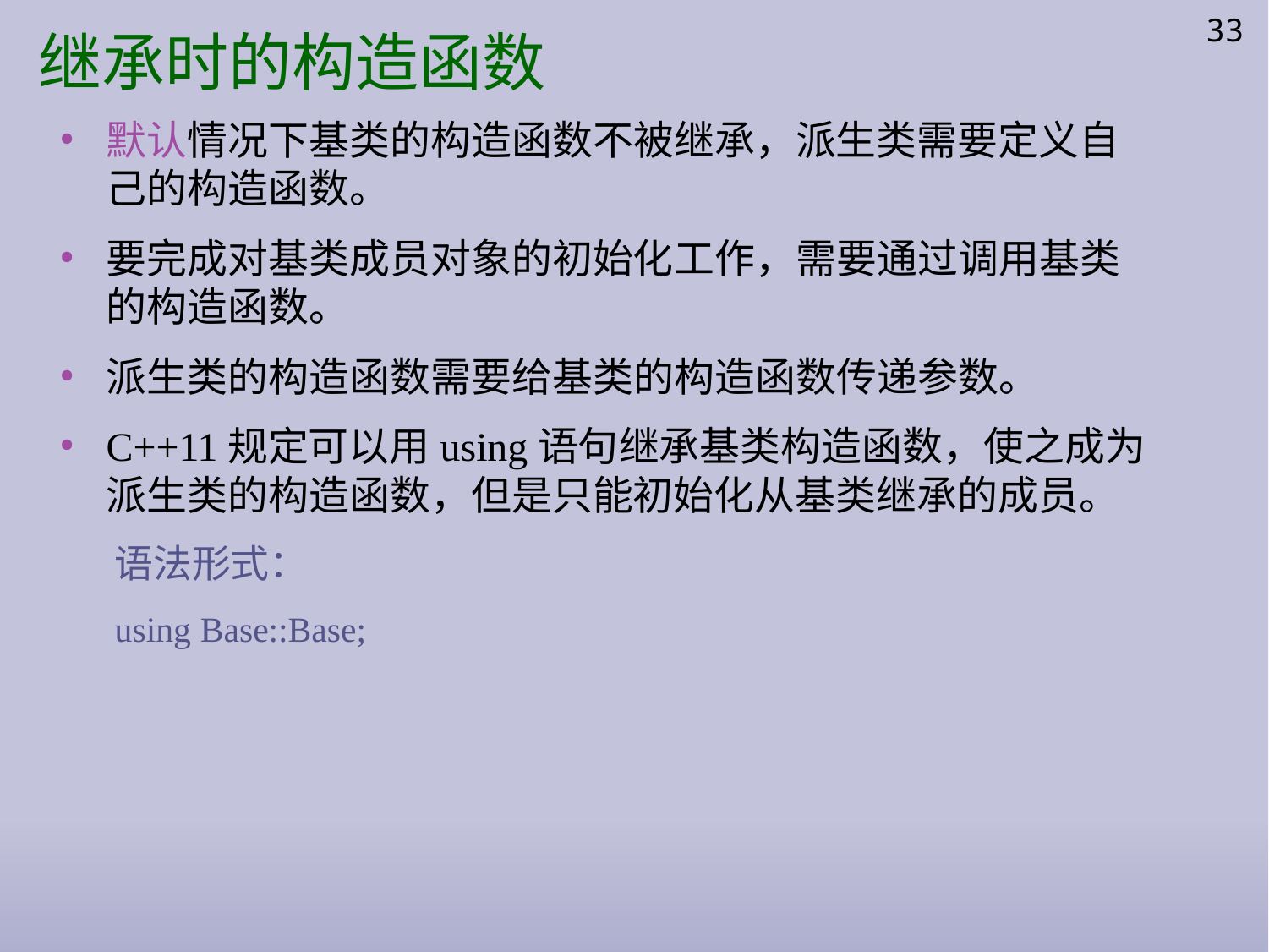

# 继承时的构造函数
33
默认情况下基类的构造函数不被继承，派生类需要定义自己的构造函数。
要完成对基类成员对象的初始化工作，需要通过调用基类的构造函数。
派生类的构造函数需要给基类的构造函数传递参数。
C++11规定可以用using语句继承基类构造函数，使之成为派生类的构造函数，但是只能初始化从基类继承的成员。
语法形式：
using Base::Base;